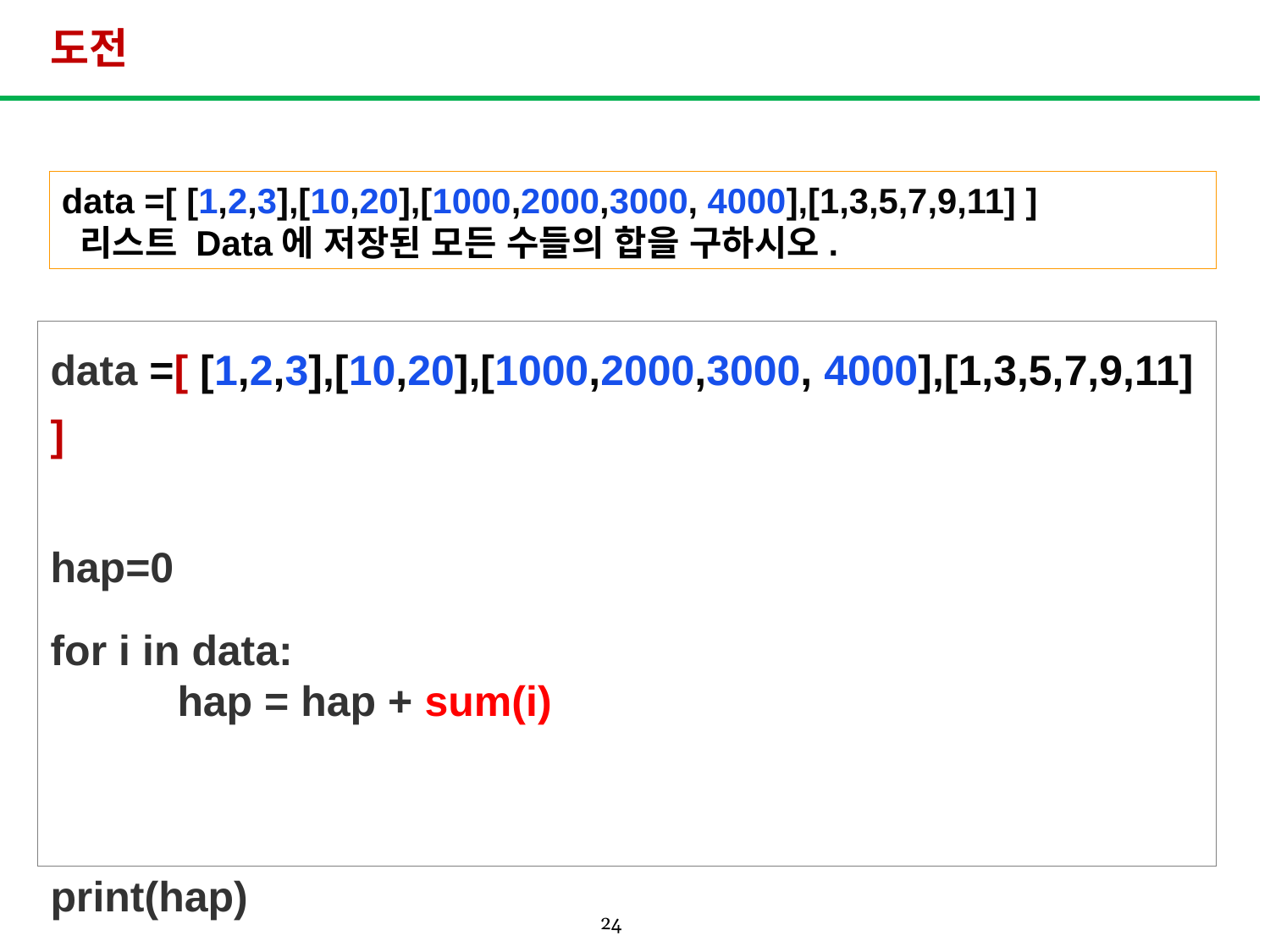

# 도전
data =[ [1,2,3],[10,20],[1000,2000,3000, 4000],[1,3,5,7,9,11] ]
 리스트 Data에 저장된 모든 수들의 합을 구하시오.
data =[ [1,2,3],[10,20],[1000,2000,3000, 4000],[1,3,5,7,9,11] ]
hap=0
for i in data:
	hap = hap + sum(i)

print(hap)
24